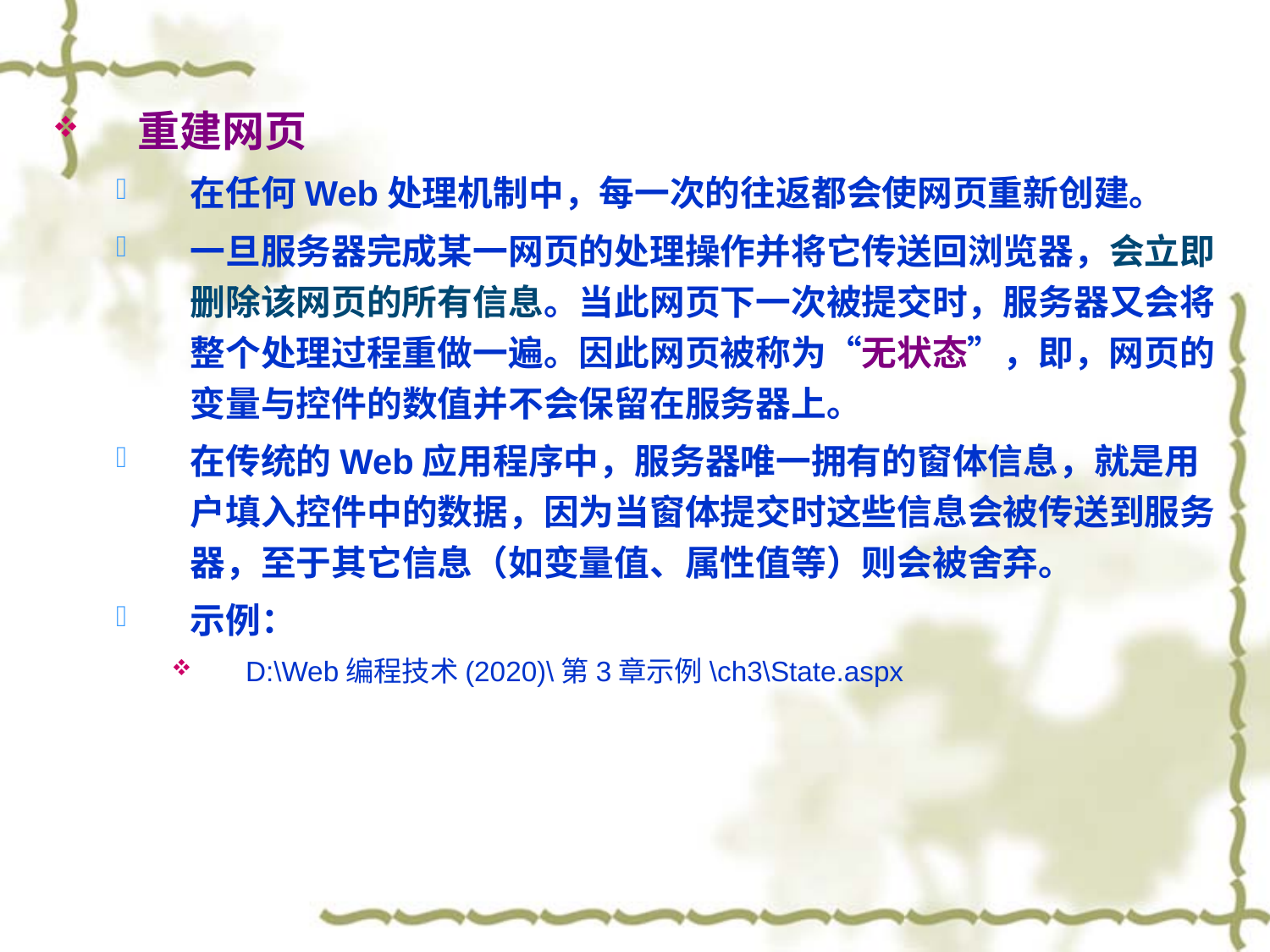

重建网页
在任何Web处理机制中，每一次的往返都会使网页重新创建。
一旦服务器完成某一网页的处理操作并将它传送回浏览器，会立即删除该网页的所有信息。当此网页下一次被提交时，服务器又会将整个处理过程重做一遍。因此网页被称为“无状态”，即，网页的变量与控件的数值并不会保留在服务器上。
在传统的Web应用程序中，服务器唯一拥有的窗体信息，就是用户填入控件中的数据，因为当窗体提交时这些信息会被传送到服务器，至于其它信息（如变量值、属性值等）则会被舍弃。
示例：
D:\Web编程技术(2020)\第3章示例\ch3\State.aspx